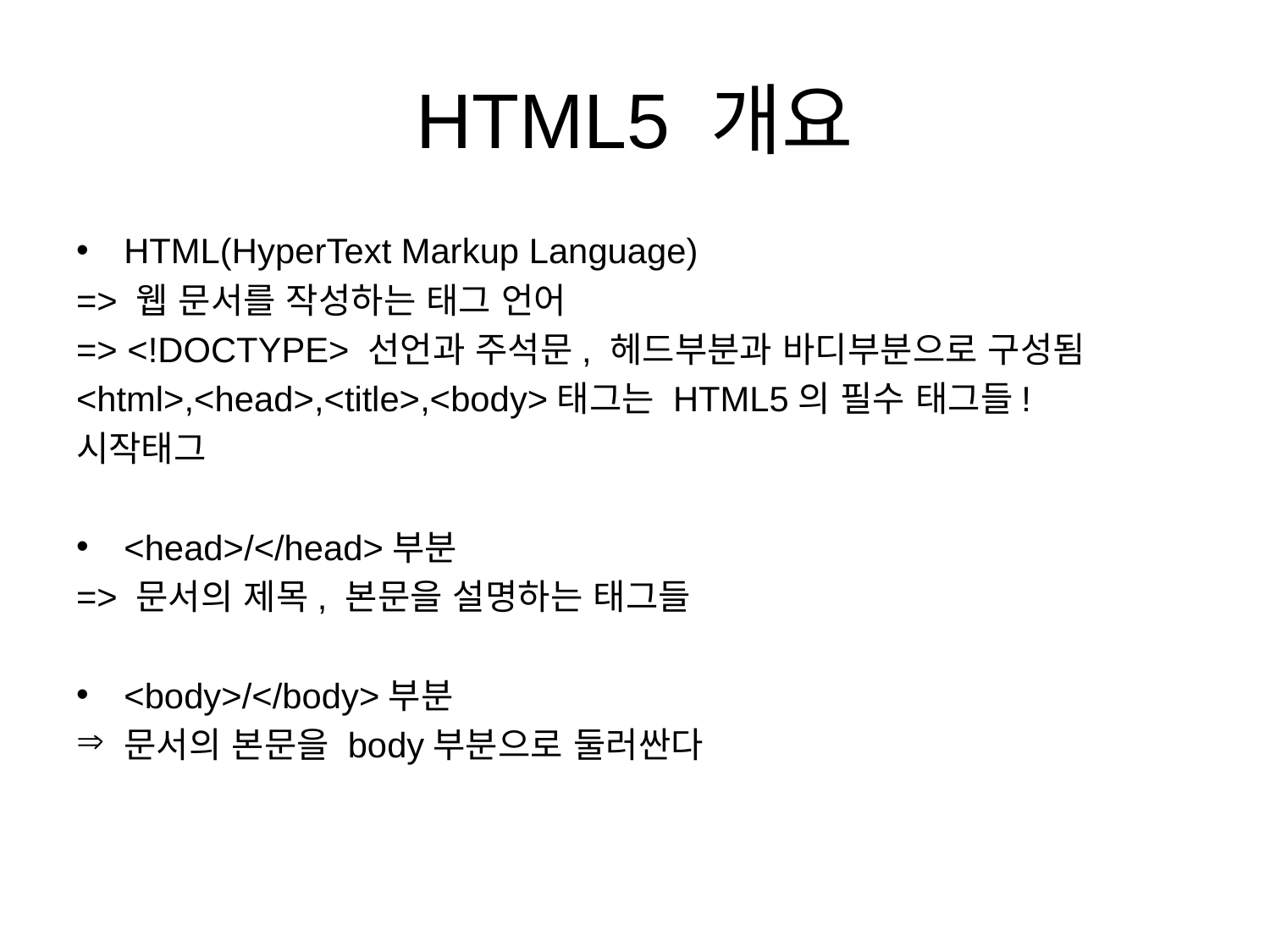

# HTML5 개요
HTML(HyperText Markup Language)
=> 웹 문서를 작성하는 태그 언어
=> <!DOCTYPE> 선언과 주석문, 헤드부분과 바디부분으로 구성됨
<html>,<head>,<title>,<body>태그는 HTML5의 필수 태그들!
시작태그

<head>/</head>부분
=> 문서의 제목, 본문을 설명하는 태그들

<body>/</body>부분
문서의 본문을 body부분으로 둘러싼다